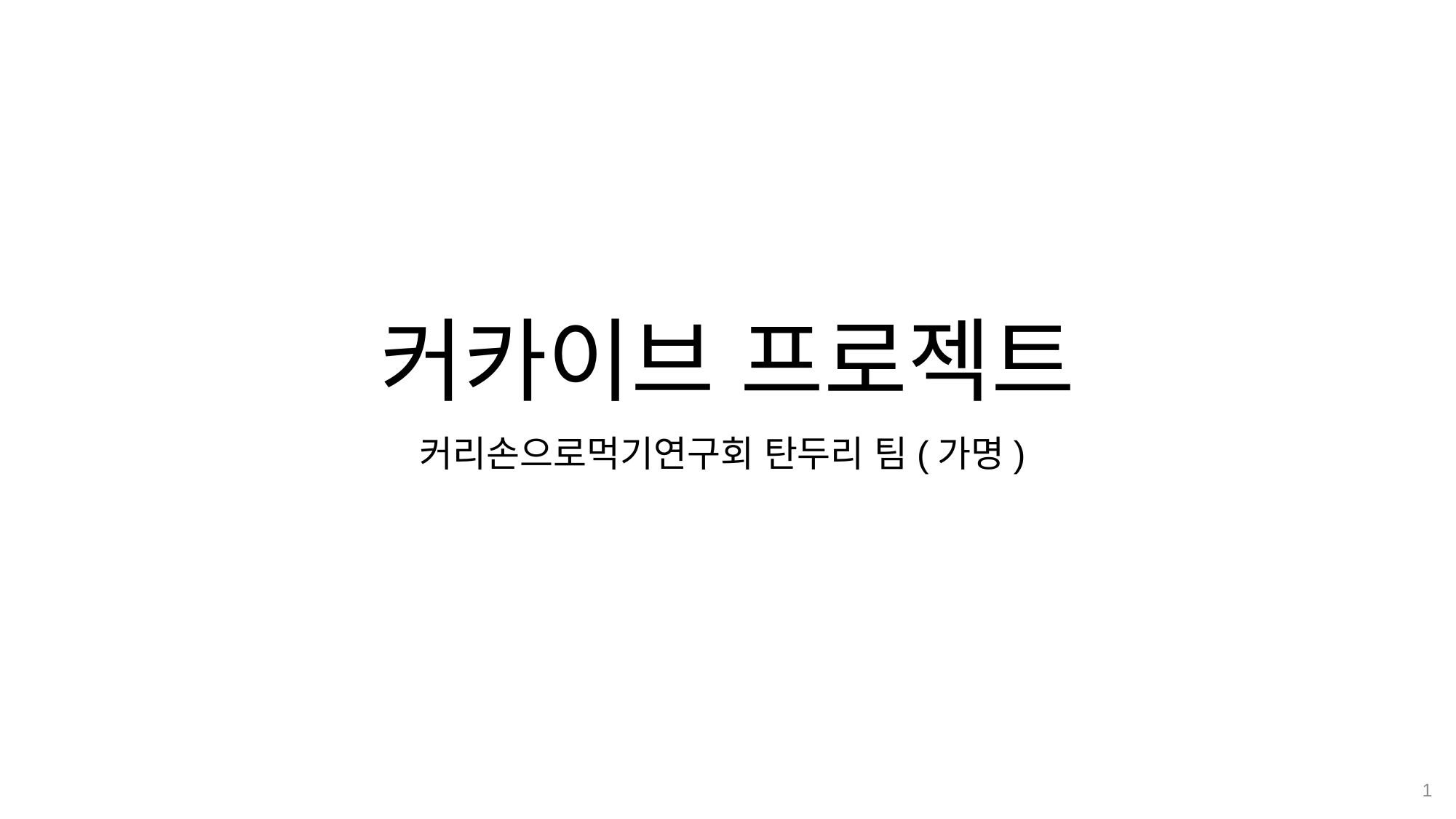

# 커카이브 프로젝트
커리손으로먹기연구회 탄두리 팀(가명)
1